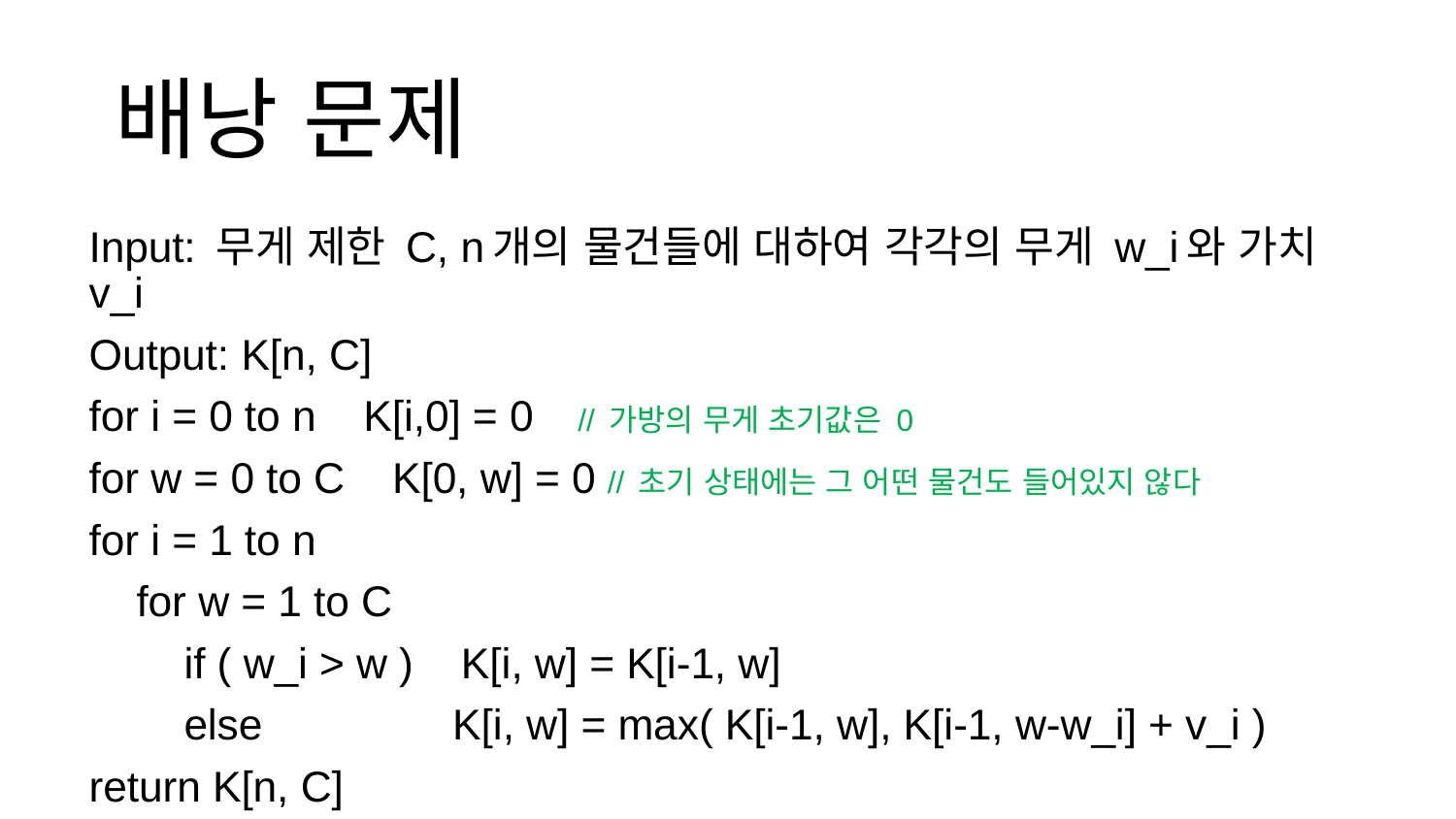

# 배낭 문제
Input: 무게 제한 C, n개의 물건들에 대하여 각각의 무게 w_i와 가치 v_i
Output: K[n, C]
for i = 0 to n    K[i,0] = 0    // 가방의 무게 초기값은 0
for w = 0 to C    K[0, w] = 0 // 초기 상태에는 그 어떤 물건도 들어있지 않다
for i = 1 to n
    for w = 1 to C
        if ( w_i > w )    K[i, w] = K[i-1, w]
        else                K[i, w] = max( K[i-1, w], K[i-1, w-w_i] + v_i )
return K[n, C]